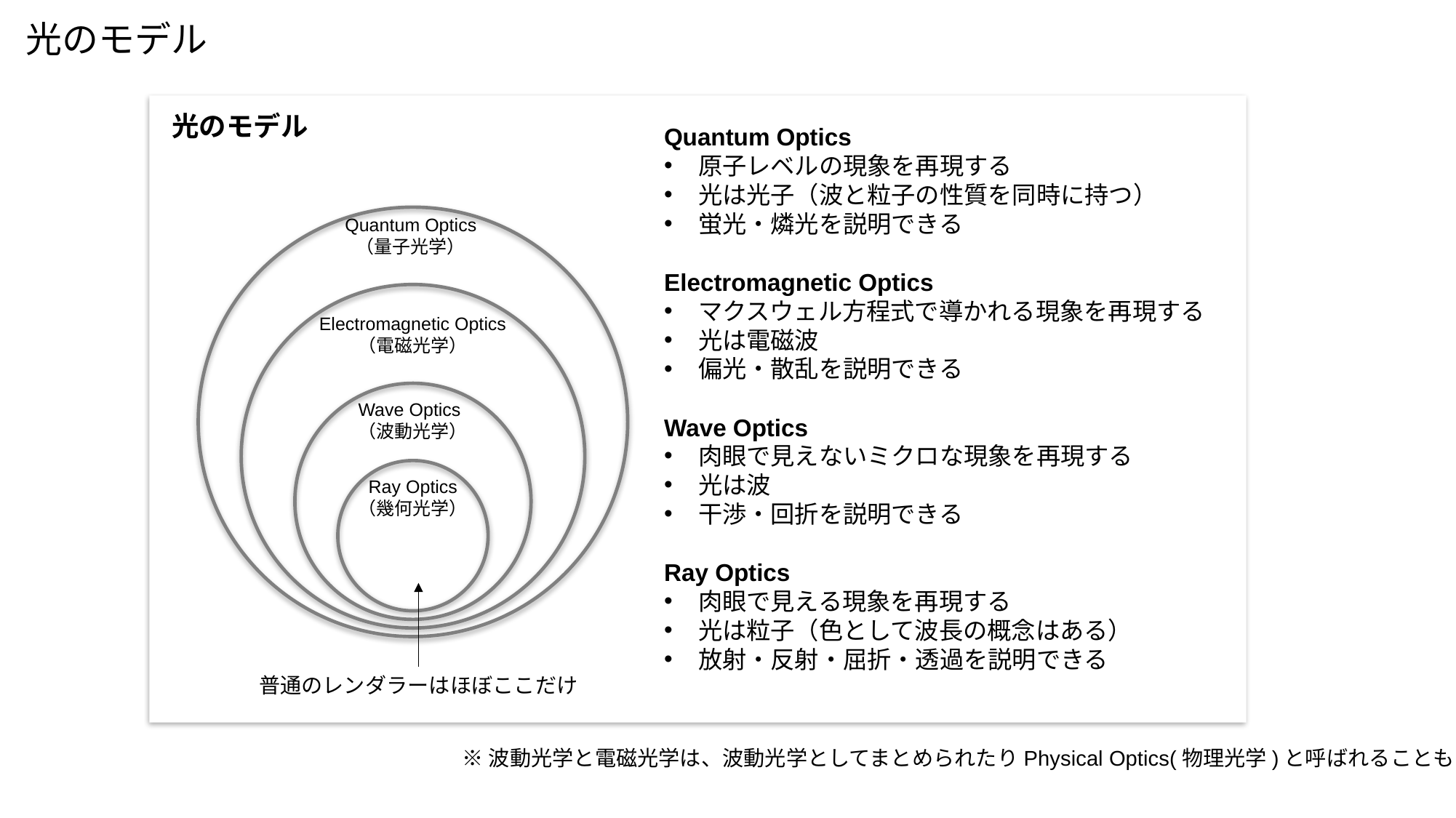

# 光のモデル

光のモデル
Quantum Optics
原子レベルの現象を再現する
光は光子（波と粒子の性質を同時に持つ）
蛍光・燐光を説明できる

Electromagnetic Optics
マクスウェル方程式で導かれる現象を再現する
光は電磁波
偏光・散乱を説明できる

Wave Optics
肉眼で見えないミクロな現象を再現する
光は波
干渉・回折を説明できる

Ray Optics
肉眼で見える現象を再現する
光は粒子（色として波長の概念はある）
放射・反射・屈折・透過を説明できる

Quantum Optics
（量子光学）

Electromagnetic Optics
（電磁光学）

Wave Optics
（波動光学）

Ray Optics
（幾何光学）
普通のレンダラーはほぼここだけ
※波動光学と電磁光学は、波動光学としてまとめられたりPhysical Optics(物理光学)と呼ばれることも多い